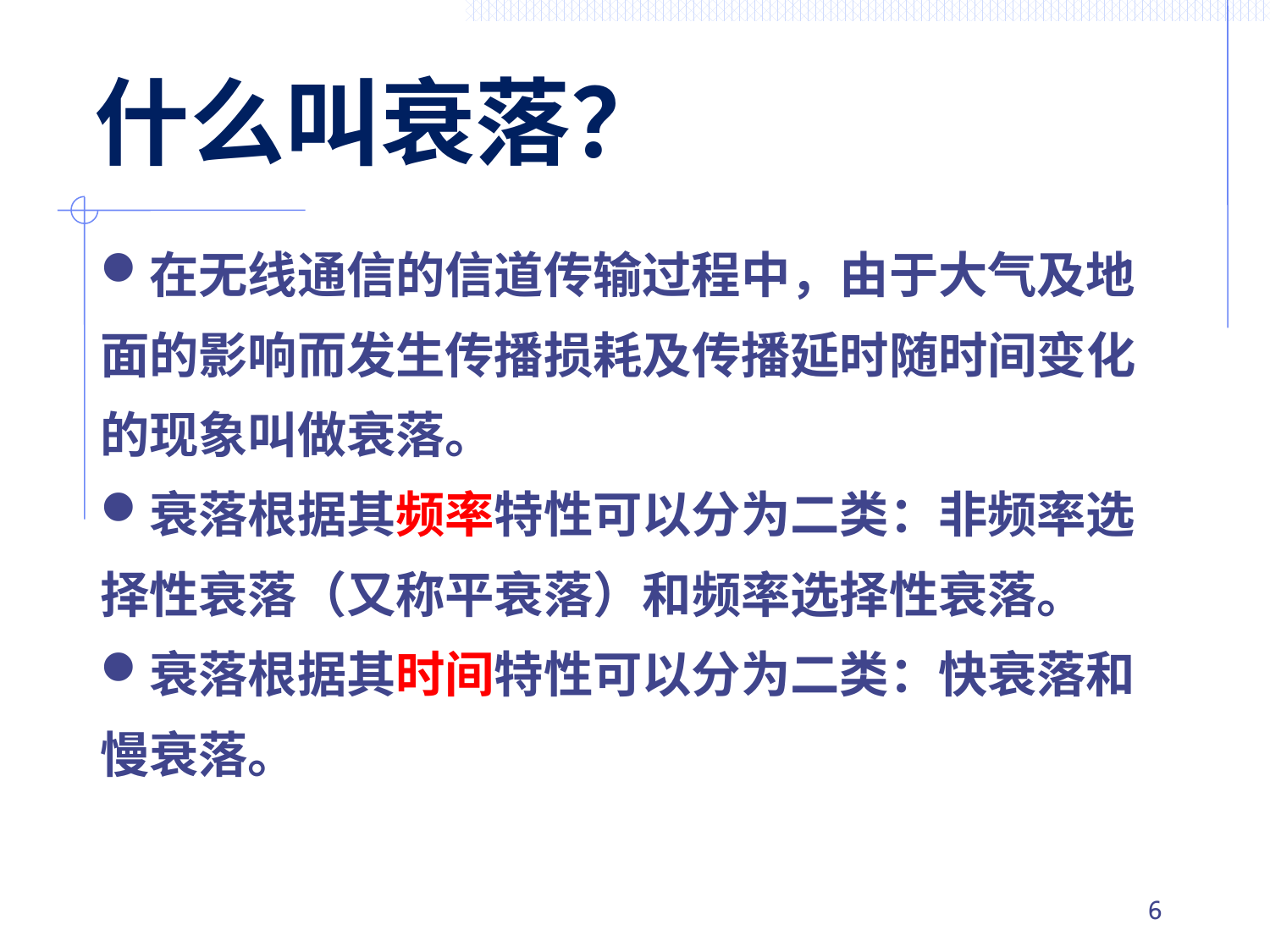

# 什么叫衰落？
在无线通信的信道传输过程中，由于大气及地面的影响而发生传播损耗及传播延时随时间变化的现象叫做衰落。
衰落根据其频率特性可以分为二类：非频率选择性衰落（又称平衰落）和频率选择性衰落。
衰落根据其时间特性可以分为二类：快衰落和慢衰落。
6